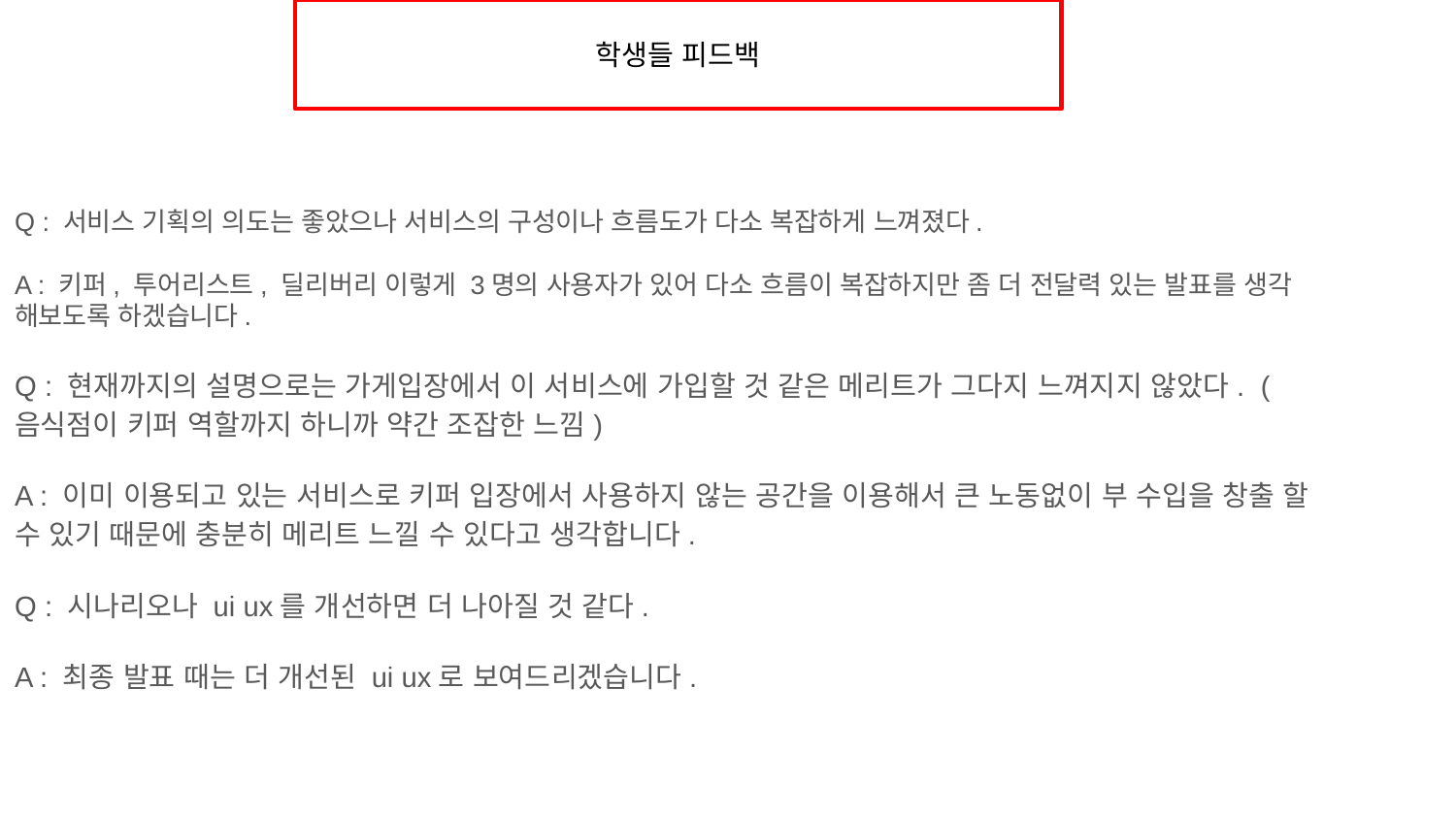

학생들 피드백
Q : 서비스 기획의 의도는 좋았으나 서비스의 구성이나 흐름도가 다소 복잡하게 느껴졌다.

A : 키퍼, 투어리스트, 딜리버리 이렇게 3명의 사용자가 있어 다소 흐름이 복잡하지만 좀 더 전달력 있는 발표를 생각 해보도록 하겠습니다.

Q : 현재까지의 설명으로는 가게입장에서 이 서비스에 가입할 것 같은 메리트가 그다지 느껴지지 않았다.  (음식점이 키퍼 역할까지 하니까 약간 조잡한 느낌)
A : 이미 이용되고 있는 서비스로 키퍼 입장에서 사용하지 않는 공간을 이용해서 큰 노동없이 부 수입을 창출 할 수 있기 때문에 충분히 메리트 느낄 수 있다고 생각합니다.
Q : 시나리오나 ui ux를 개선하면 더 나아질 것 같다.
A : 최종 발표 때는 더 개선된 ui ux로 보여드리겠습니다.